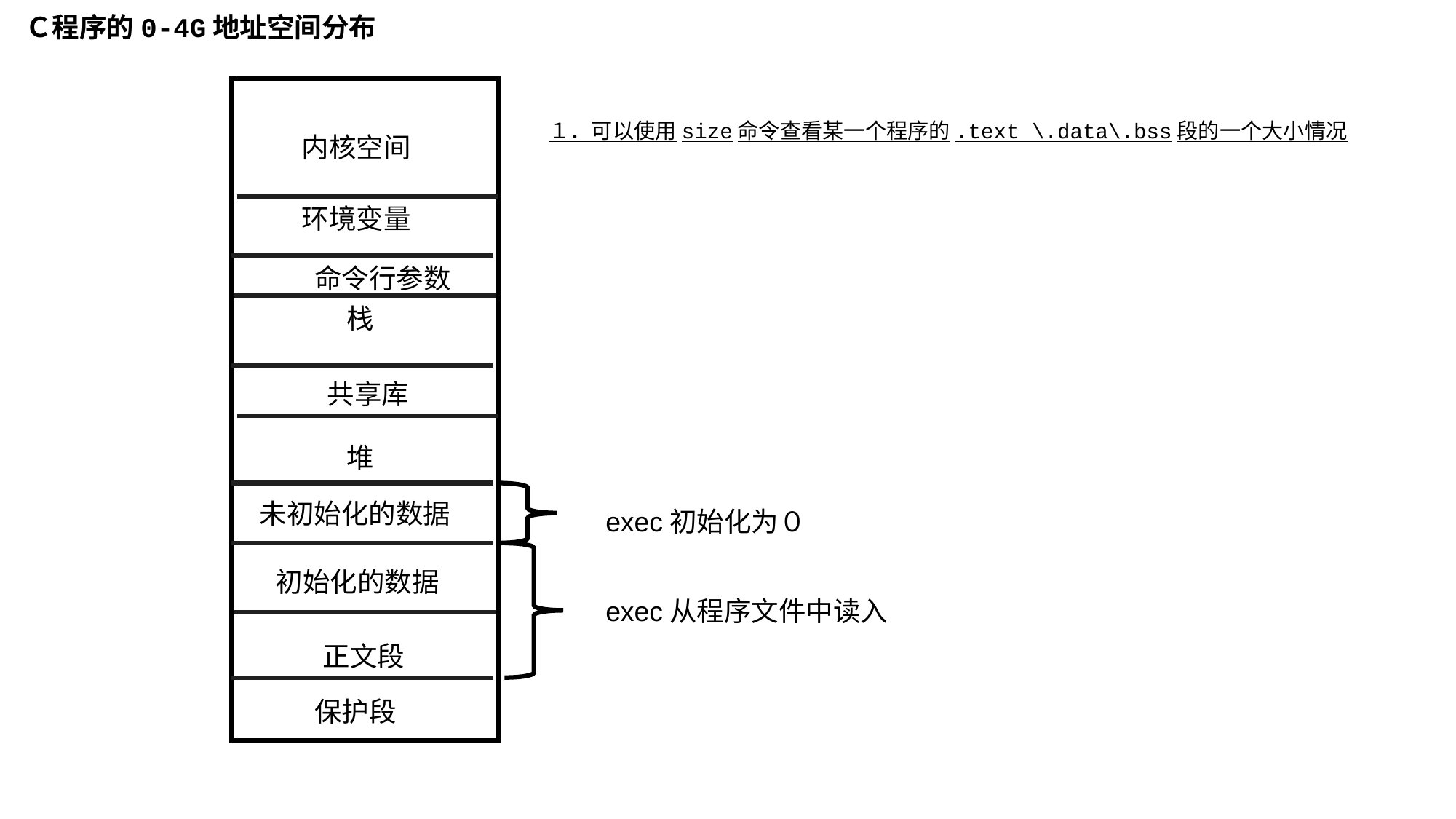

Ｃ程序的0-4G地址空间分布

１．可以使用size命令查看某一个程序的.text \.data\.bss段的一个大小情况

内核空间
环境变量
命令行参数
栈
共享库
堆

未初始化的数据
exec初始化为０

初始化的数据
exec从程序文件中读入
正文段
保护段